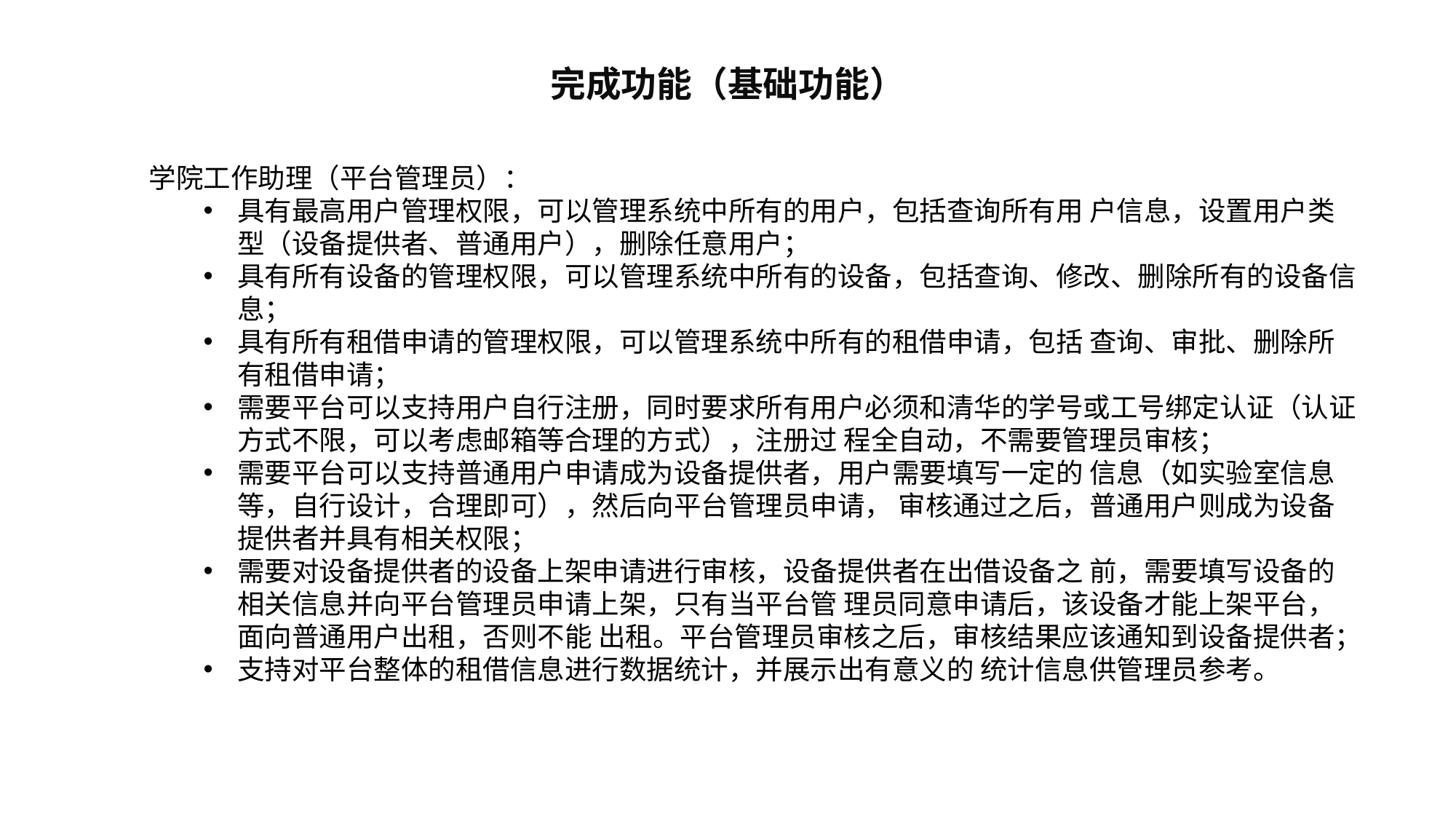

完成功能（基础功能）
学院工作助理（平台管理员）：
具有最高用户管理权限，可以管理系统中所有的用户，包括查询所有用 户信息，设置用户类型（设备提供者、普通用户），删除任意用户；
具有所有设备的管理权限，可以管理系统中所有的设备，包括查询、修改、删除所有的设备信息；
具有所有租借申请的管理权限，可以管理系统中所有的租借申请，包括 查询、审批、删除所有租借申请；
需要平台可以支持用户自行注册，同时要求所有用户必须和清华的学号或工号绑定认证（认证方式不限，可以考虑邮箱等合理的方式），注册过 程全自动，不需要管理员审核；
需要平台可以支持普通用户申请成为设备提供者，用户需要填写一定的 信息（如实验室信息等，自行设计，合理即可），然后向平台管理员申请， 审核通过之后，普通用户则成为设备提供者并具有相关权限；
需要对设备提供者的设备上架申请进行审核，设备提供者在出借设备之 前，需要填写设备的相关信息并向平台管理员申请上架，只有当平台管 理员同意申请后，该设备才能上架平台，面向普通用户出租，否则不能 出租。平台管理员审核之后，审核结果应该通知到设备提供者；
支持对平台整体的租借信息进行数据统计，并展示出有意义的 统计信息供管理员参考。